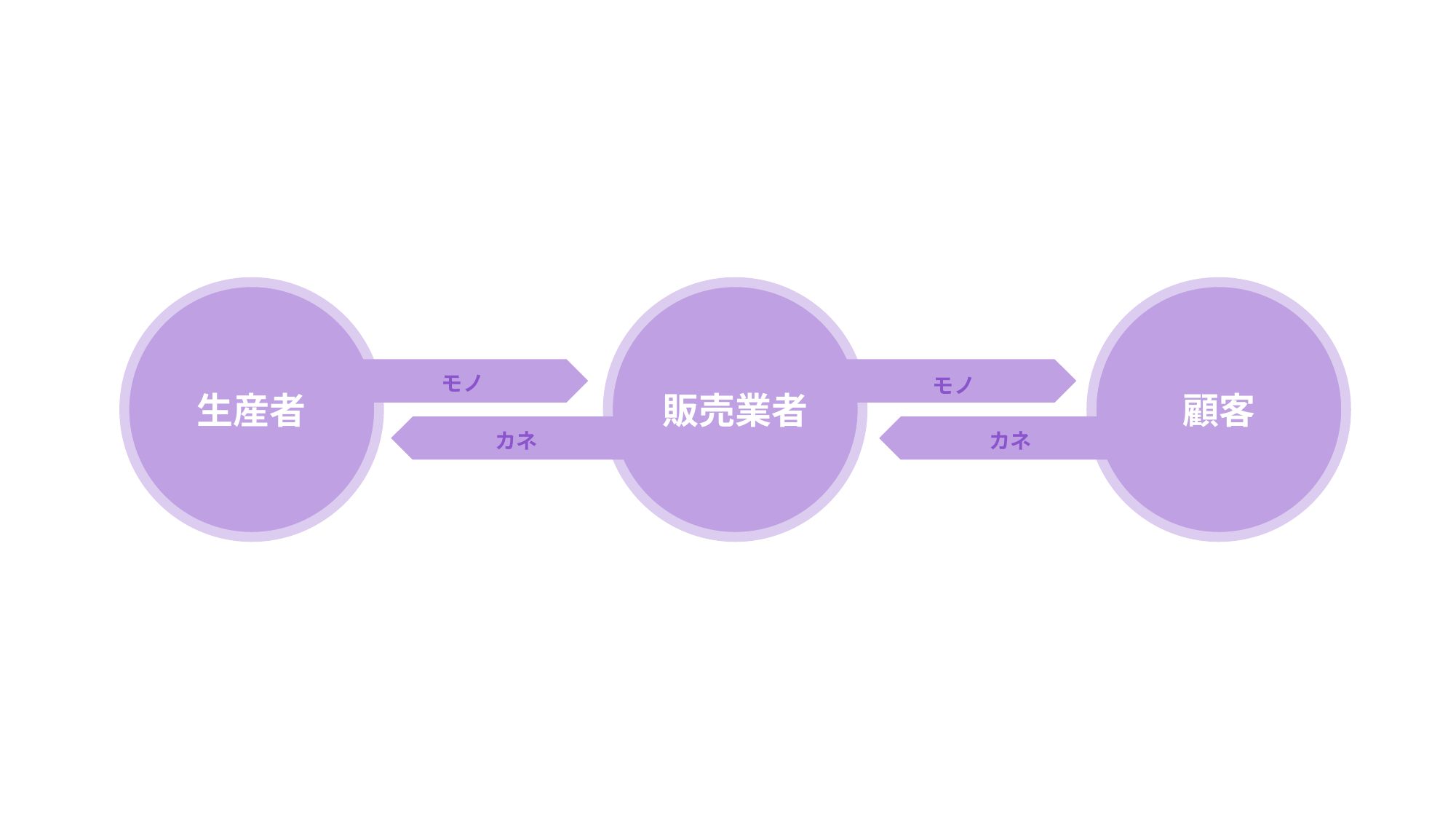

生産者
販売業者
顧客

モノ
モノ

カネ
カネ